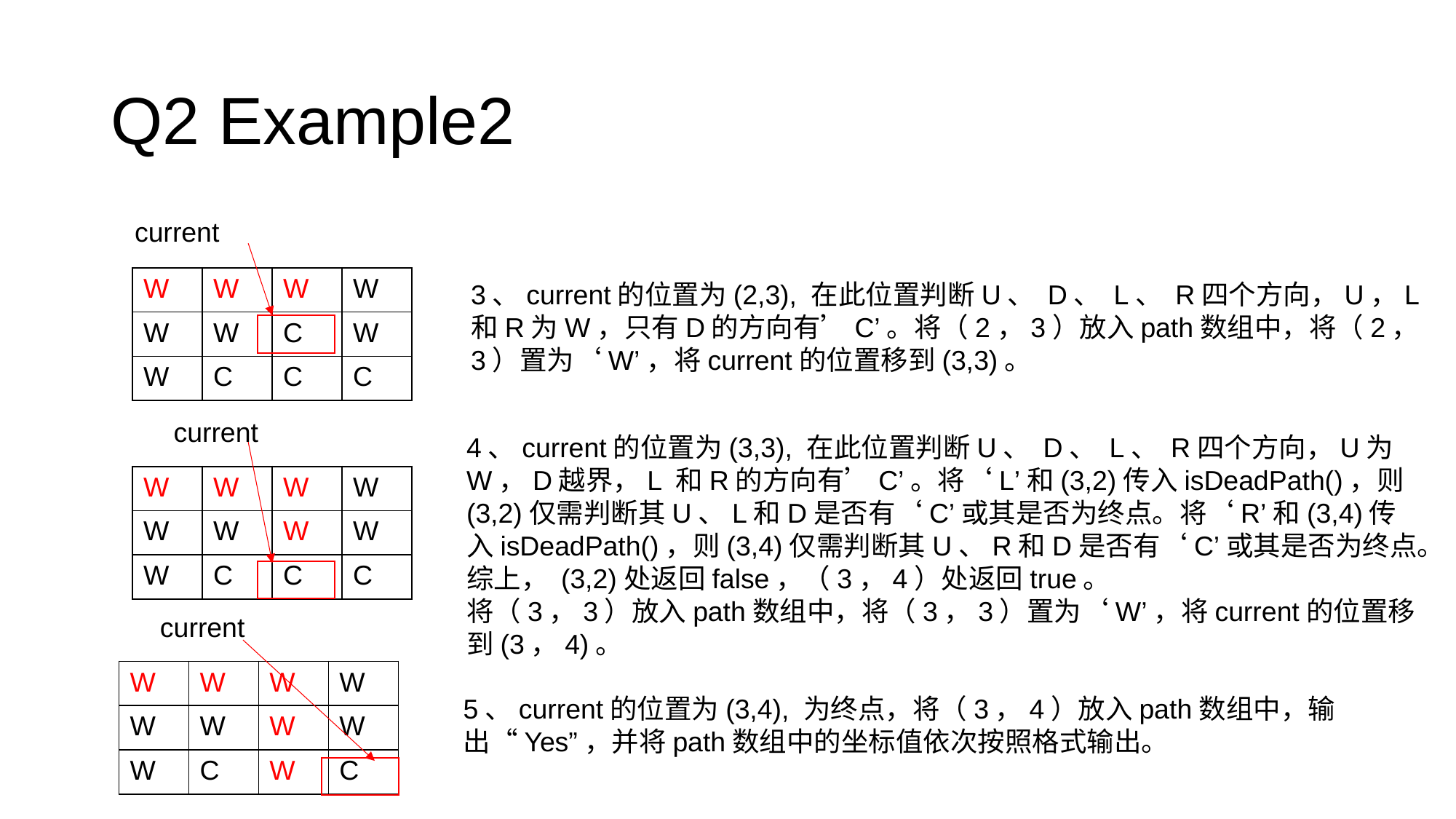

# Q2 Example2
current
| W | W | W | W |
| --- | --- | --- | --- |
| W | W | C | W |
| W | C | C | C |
3、current的位置为(2,3), 在此位置判断U、 D、 L、 R四个方向，U，L和R为W，只有D的方向有’C’。将（2，3）放入path数组中，将（2，3）置为‘W’，将current的位置移到(3,3)。

current
4、current的位置为(3,3), 在此位置判断U、 D、 L、 R四个方向，U为W，D越界，L 和R的方向有’C’。将‘L’和(3,2)传入isDeadPath()，则(3,2)仅需判断其U、L和D是否有‘C’或其是否为终点。将‘R’和(3,4)传入isDeadPath()，则(3,4)仅需判断其U、R和D是否有‘C’或其是否为终点。综上， (3,2)处返回false，（3，4）处返回true。
将（3，3）放入path数组中，将（3，3）置为‘W’，将current的位置移到(3，4)。

| W | W | W | W |
| --- | --- | --- | --- |
| W | W | W | W |
| W | C | C | C |

current
| W | W | W | W |
| --- | --- | --- | --- |
| W | W | W | W |
| W | C | W | C |
5、current的位置为(3,4), 为终点，将（3，4）放入path数组中，输出“Yes”，并将path数组中的坐标值依次按照格式输出。